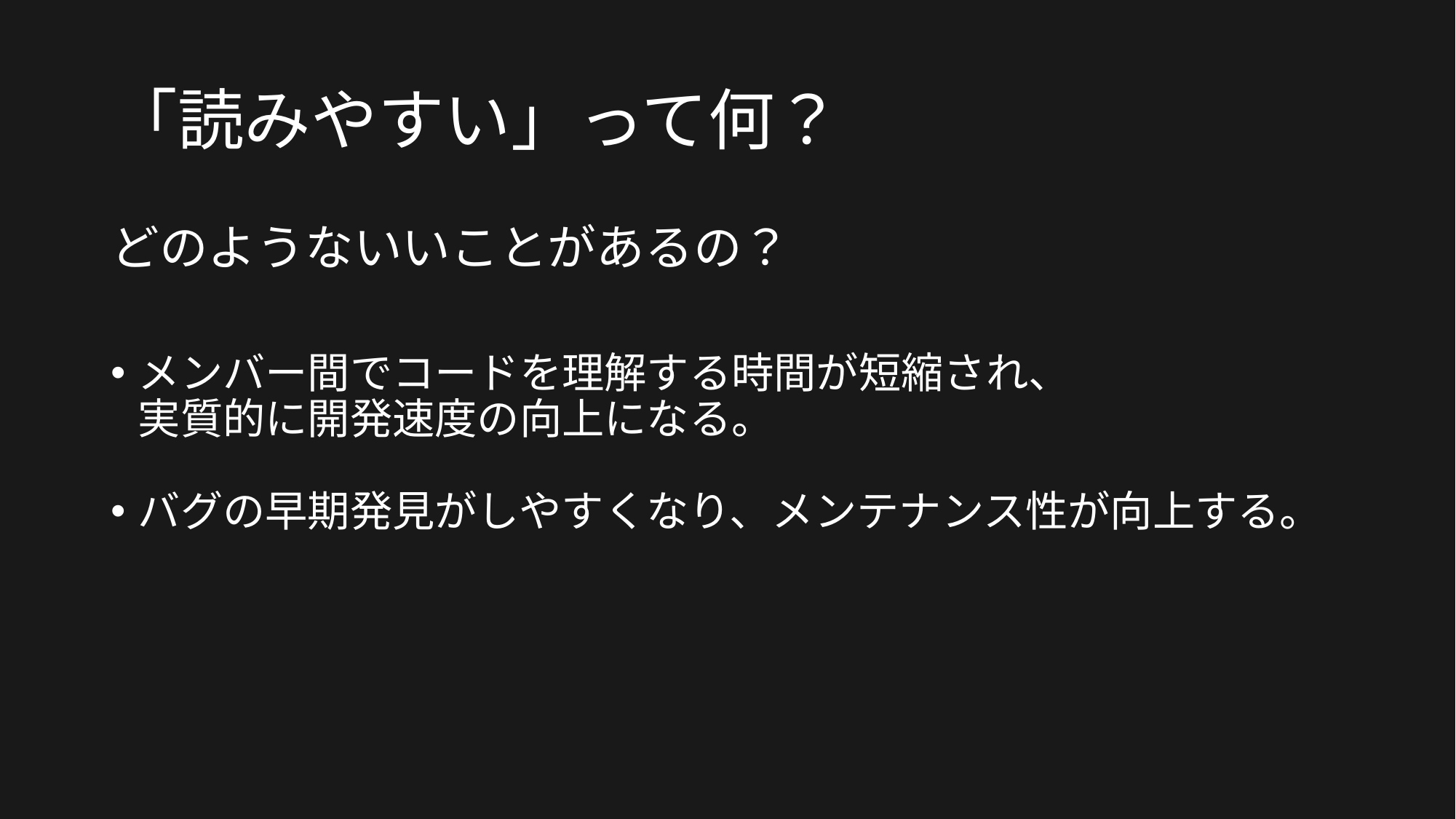

# 「読みやすい」って何？
どのようないいことがあるの？

メンバー間でコードを理解する時間が短縮され、
実質的に開発速度の向上になる。

バグの早期発見がしやすくなり、メンテナンス性が向上する。